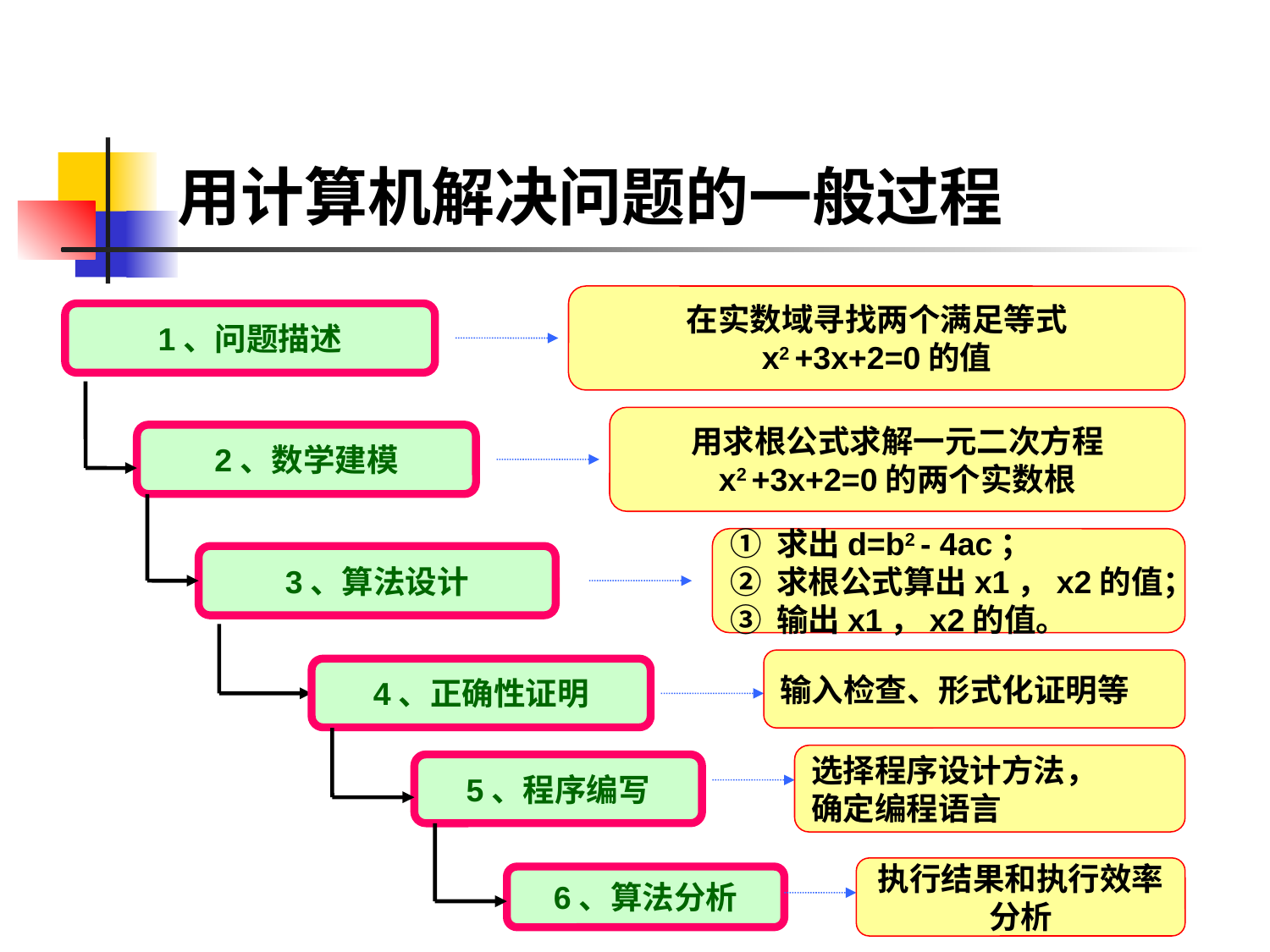

用计算机解决问题的一般过程
在实数域寻找两个满足等式
x2 +3x+2=0的值
1、问题描述

用求根公式求解一元二次方程
x2 +3x+2=0的两个实数根
2、数学建模

① 求出d=b2 - 4ac；
② 求根公式算出x1，x2的值；
③ 输出x1，x2的值。
3、算法设计

输入检查、形式化证明等
4、正确性证明

选择程序设计方法，
确定编程语言
5、程序编写

执行结果和执行效率
分析
6、算法分析